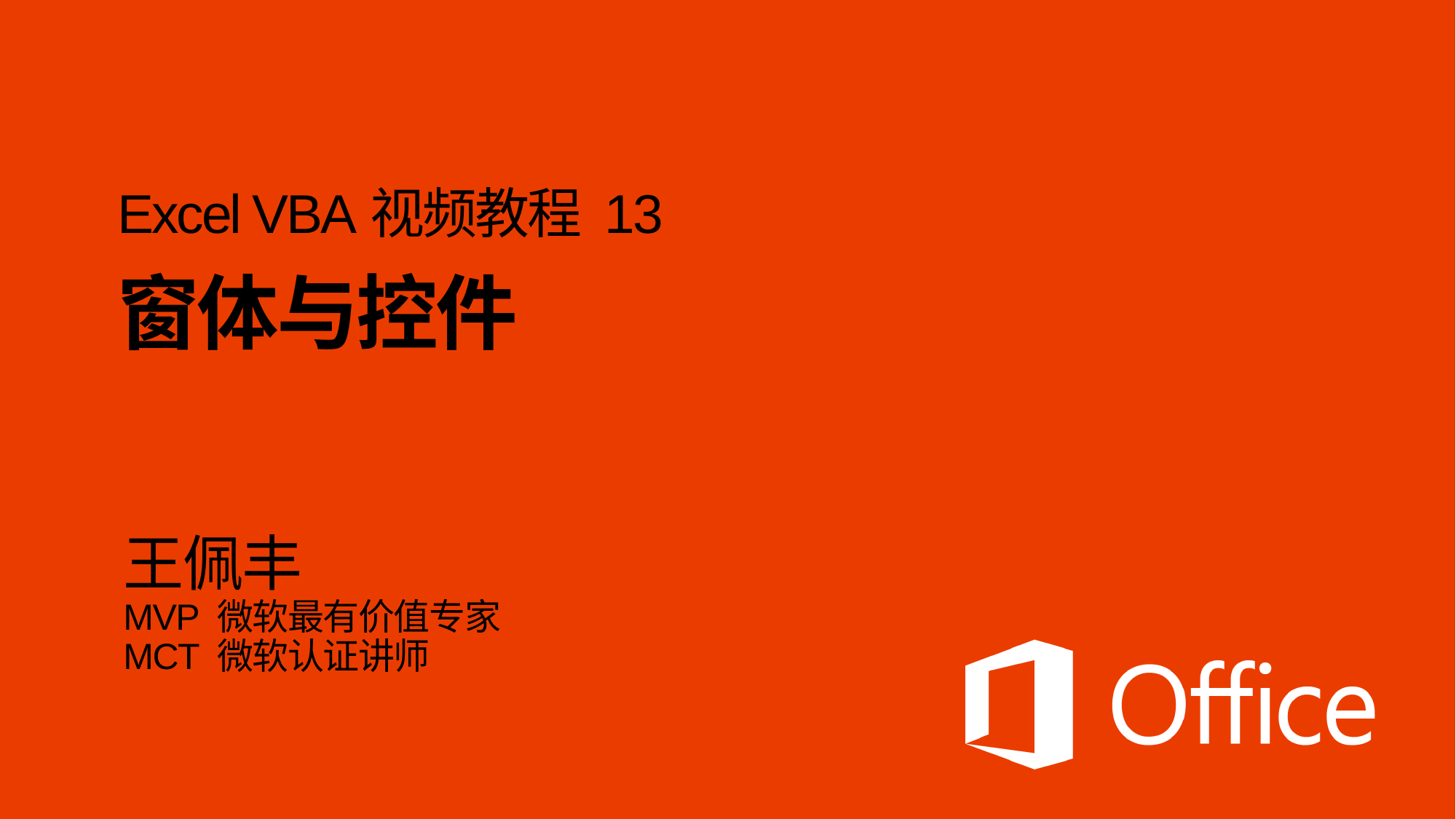

# Excel VBA视频教程 13 窗体与控件
王佩丰
MVP 微软最有价值专家
MCT 微软认证讲师